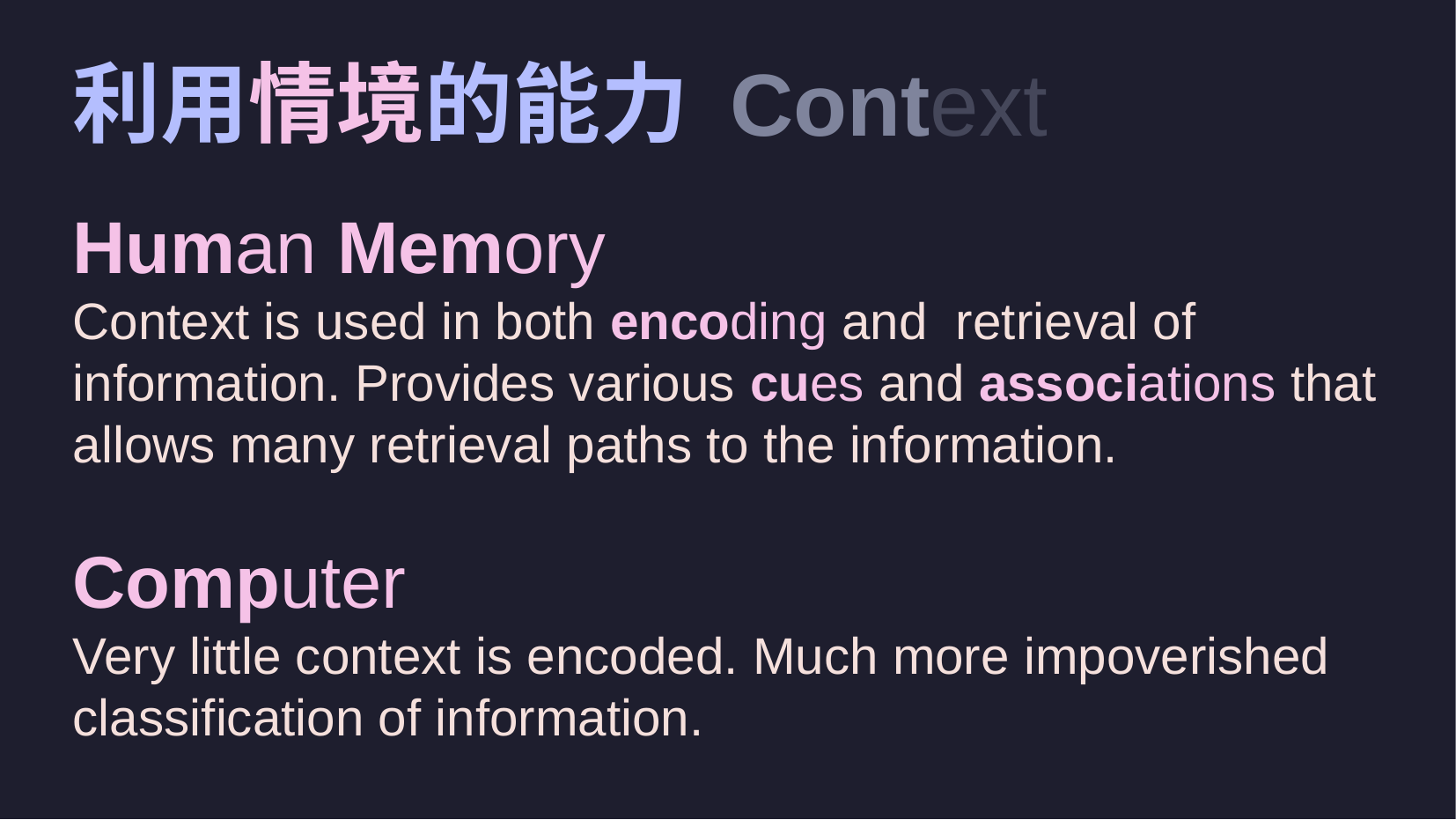

# 利用情境的能力 Context

Human Memory
Context is used in both encoding and  retrieval of information. Provides various cues and associations that allows many retrieval paths to the information.

Computer
Very little context is encoded. Much more impoverished classification of information.